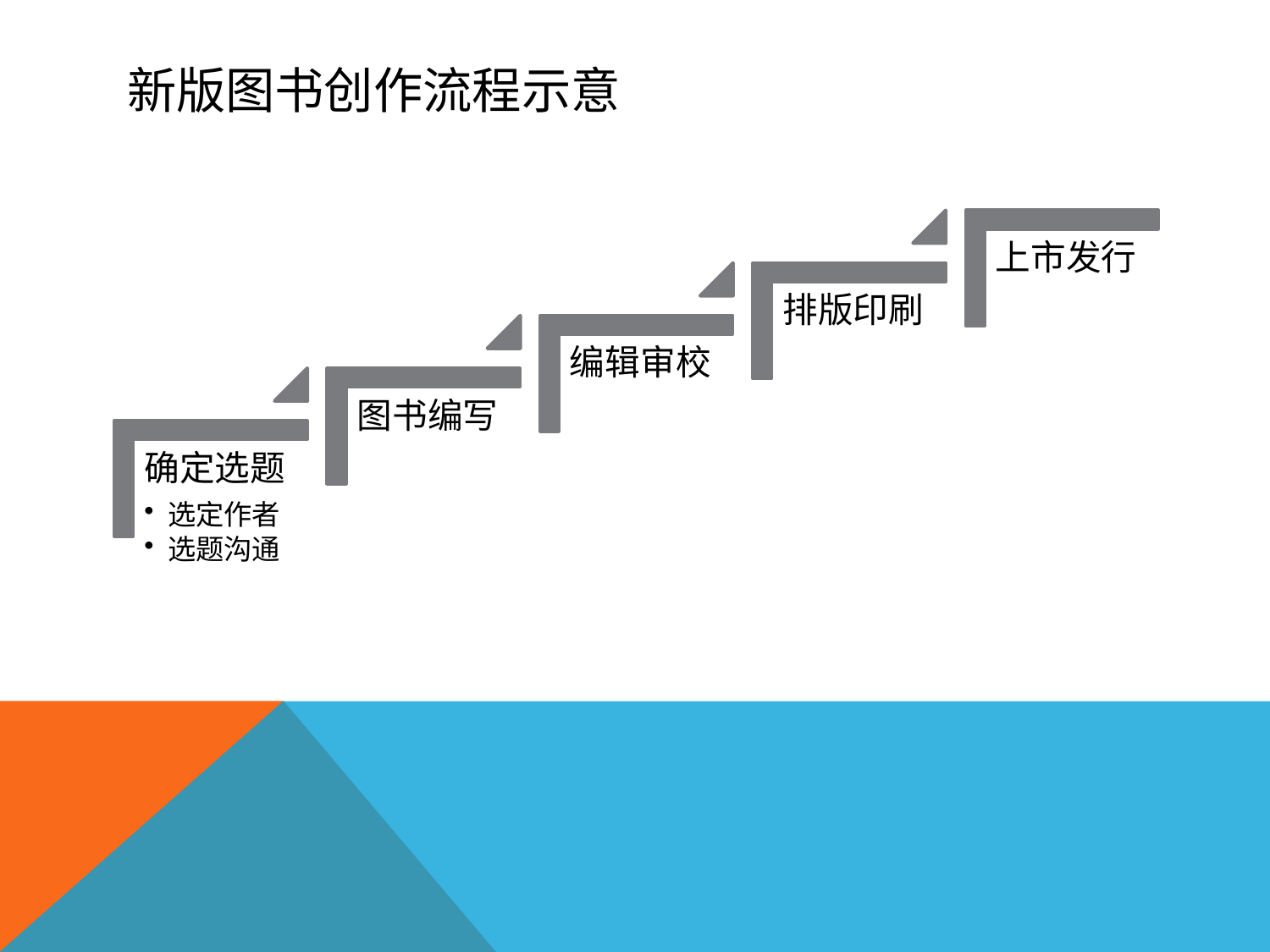

# 新版图书创作流程示意
确定选题
选定作者
选题沟通
图书编写
编辑审校
排版印刷
上市发行